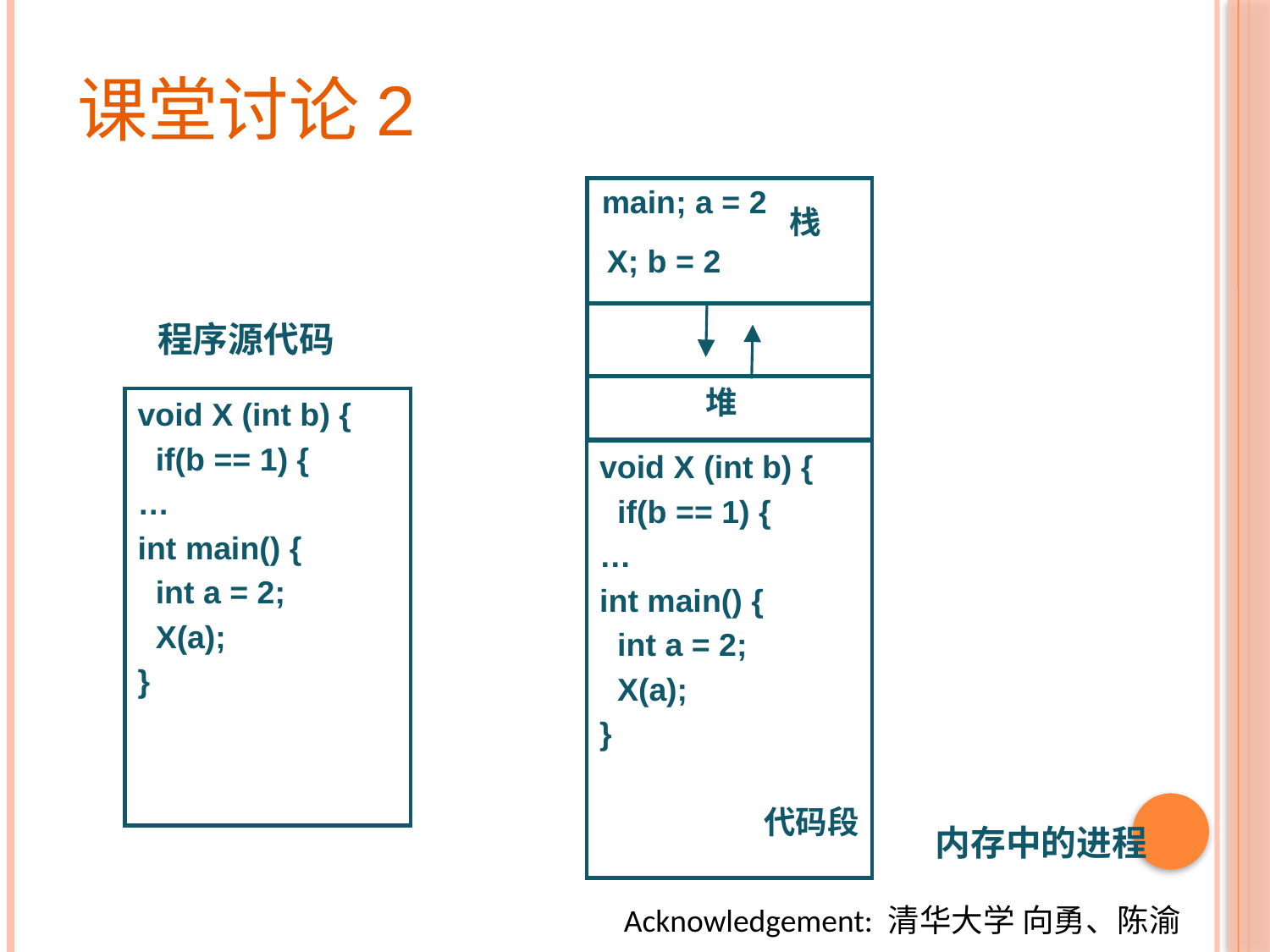

# 课堂讨论2
main; a = 2

栈
X; b = 2

堆
程序源代码
void X (int b) {
  if(b == 1) {
…
int main() {
  int a = 2;
  X(a);
}
void X (int b) {
  if(b == 1) {
…
int main() {
  int a = 2;
  X(a);
}
代码段
内存中的进程
Acknowledgement: 清华大学 向勇、陈渝